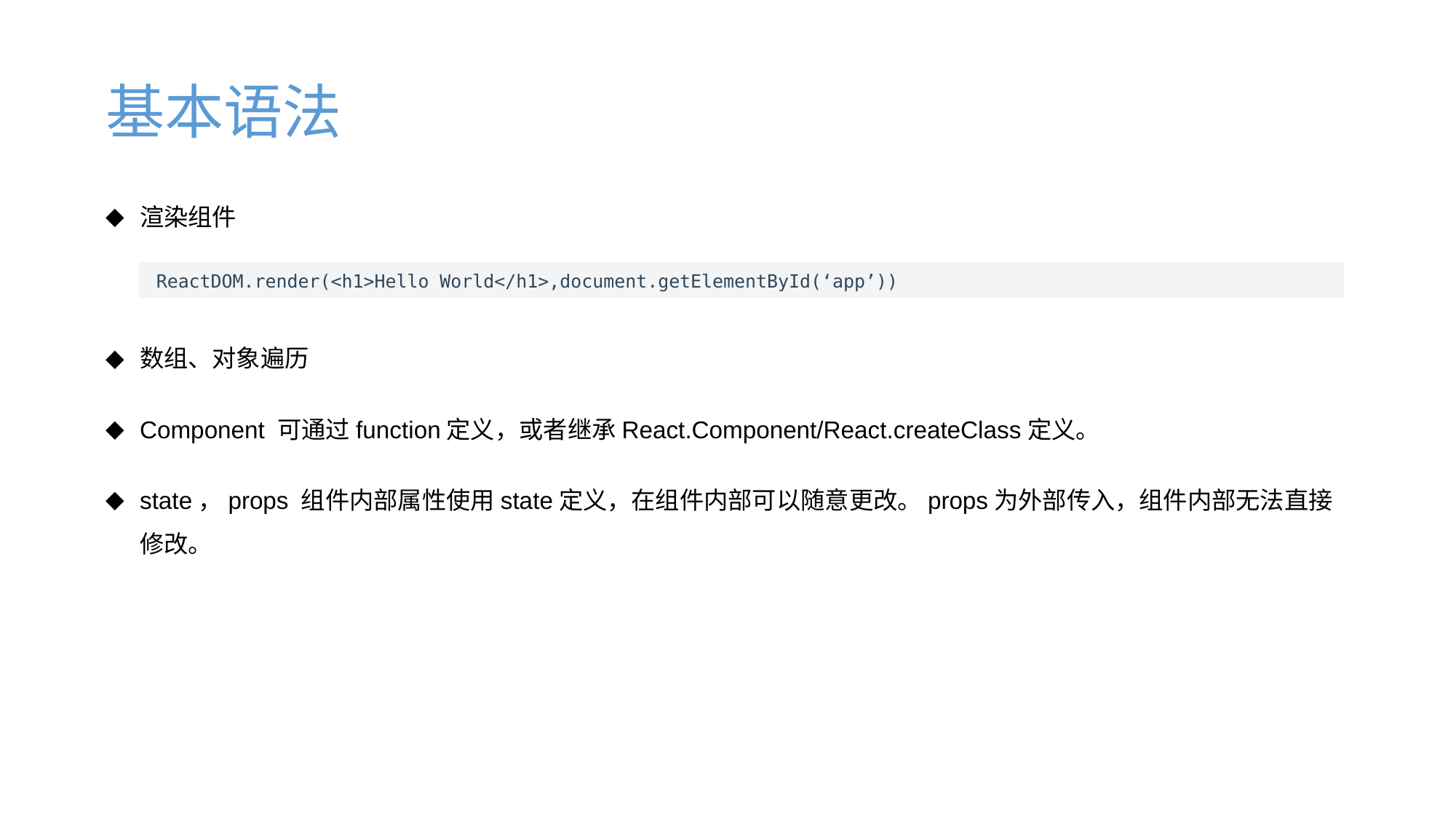

# 基本语法
渲染组件

数组、对象遍历
Component 可通过function定义，或者继承React.Component/React.createClass定义。
state，props 组件内部属性使用state定义，在组件内部可以随意更改。props为外部传入，组件内部无法直接修改。
 ReactDOM.render(<h1>Hello World</h1>,document.getElementById(‘app’))